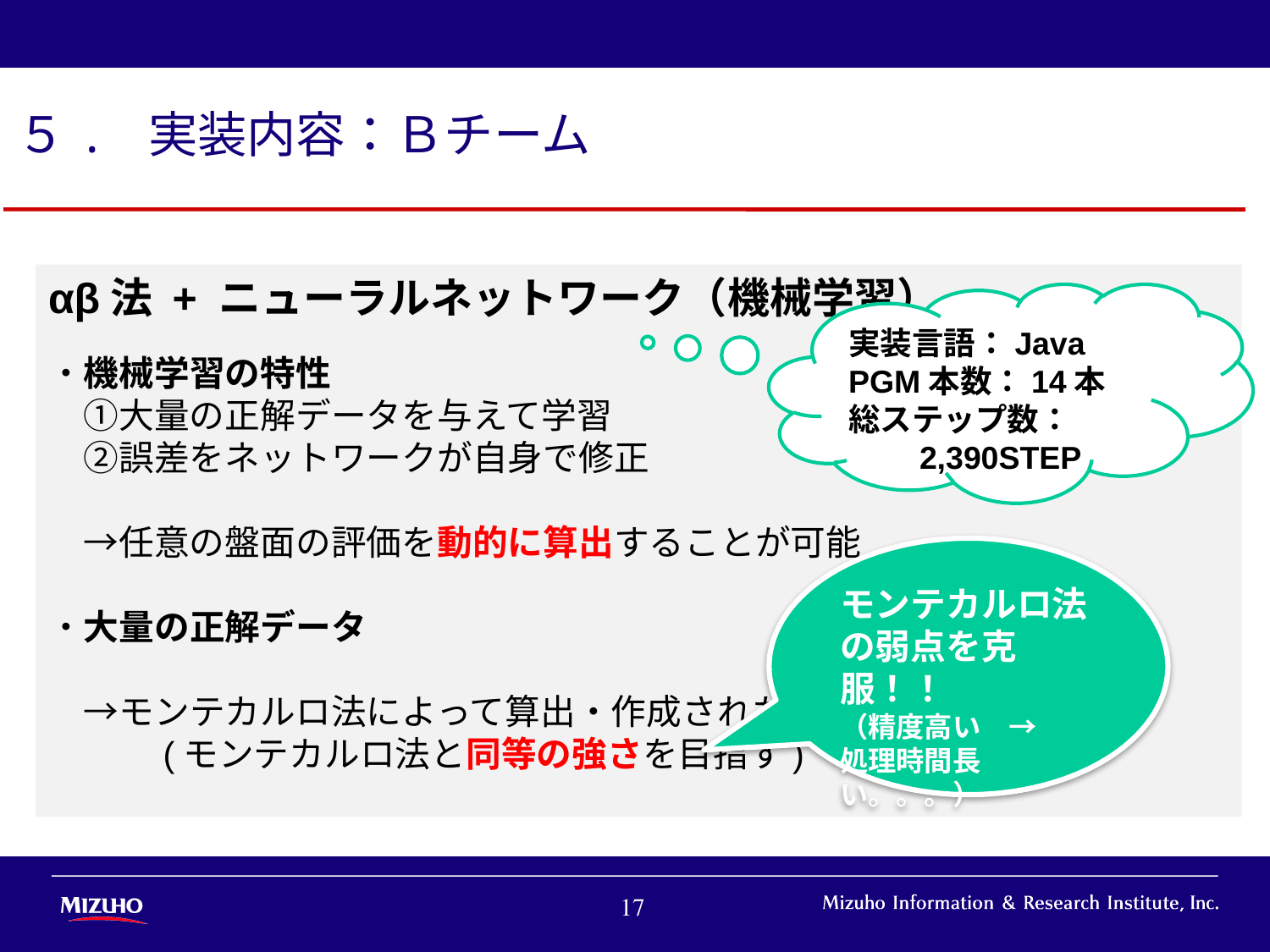

５. 実装内容：Ｂチーム

αβ法 + ニューラルネットワーク（機械学習）

・機械学習の特性
　①大量の正解データを与えて学習
　②誤差をネットワークが自身で修正

　→任意の盤面の評価を動的に算出することが可能

・大量の正解データ

　→モンテカルロ法によって算出・作成されたもの
　　　(モンテカルロ法と同等の強さを目指す)

実装言語：Java
PGM本数：14本
総ステップ数：
　　2,390STEP
モンテカルロ法の弱点を克服！！
（精度高い　→
処理時間長い。。。）